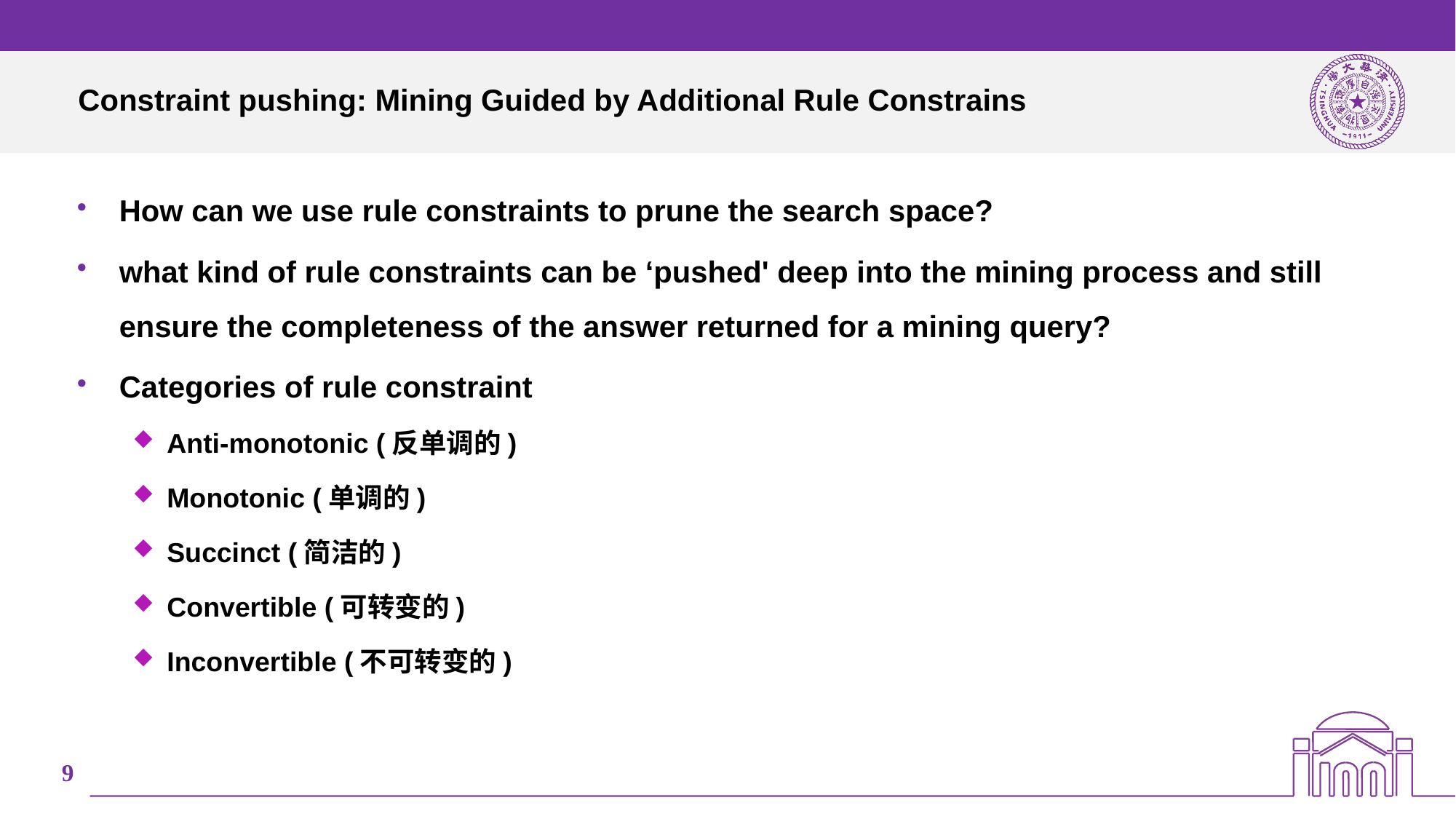

# Constraint pushing: Mining Guided by Additional Rule Constrains
How can we use rule constraints to prune the search space?
what kind of rule constraints can be ‘pushed' deep into the mining process and still ensure the completeness of the answer returned for a mining query?
Categories of rule constraint
Anti-monotonic (反单调的)
Monotonic (单调的)
Succinct (简洁的)
Convertible (可转变的)
Inconvertible (不可转变的)